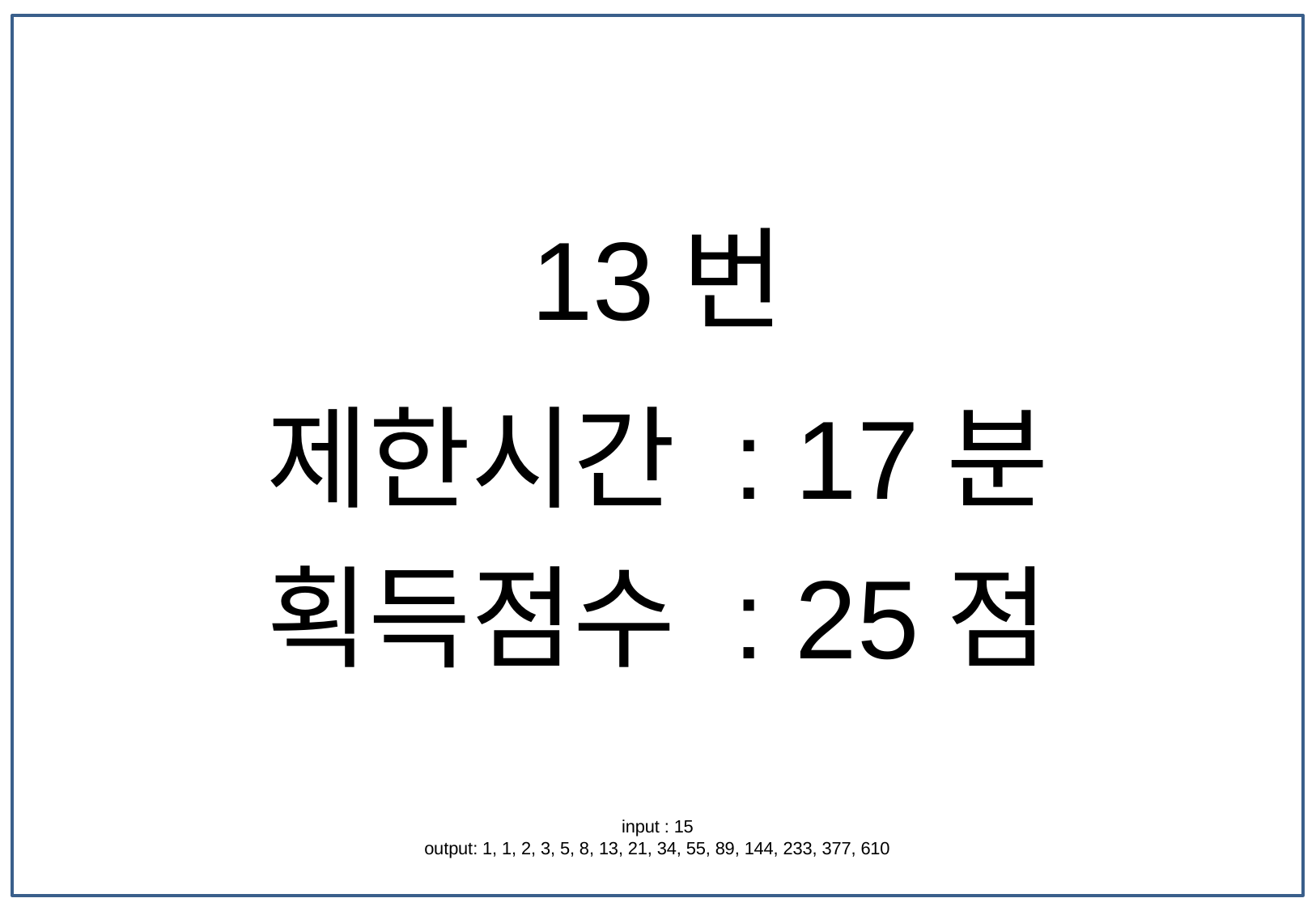

13번
제한시간 : 17분
획득점수 : 25점
input : 15
output: 1, 1, 2, 3, 5, 8, 13, 21, 34, 55, 89, 144, 233, 377, 610